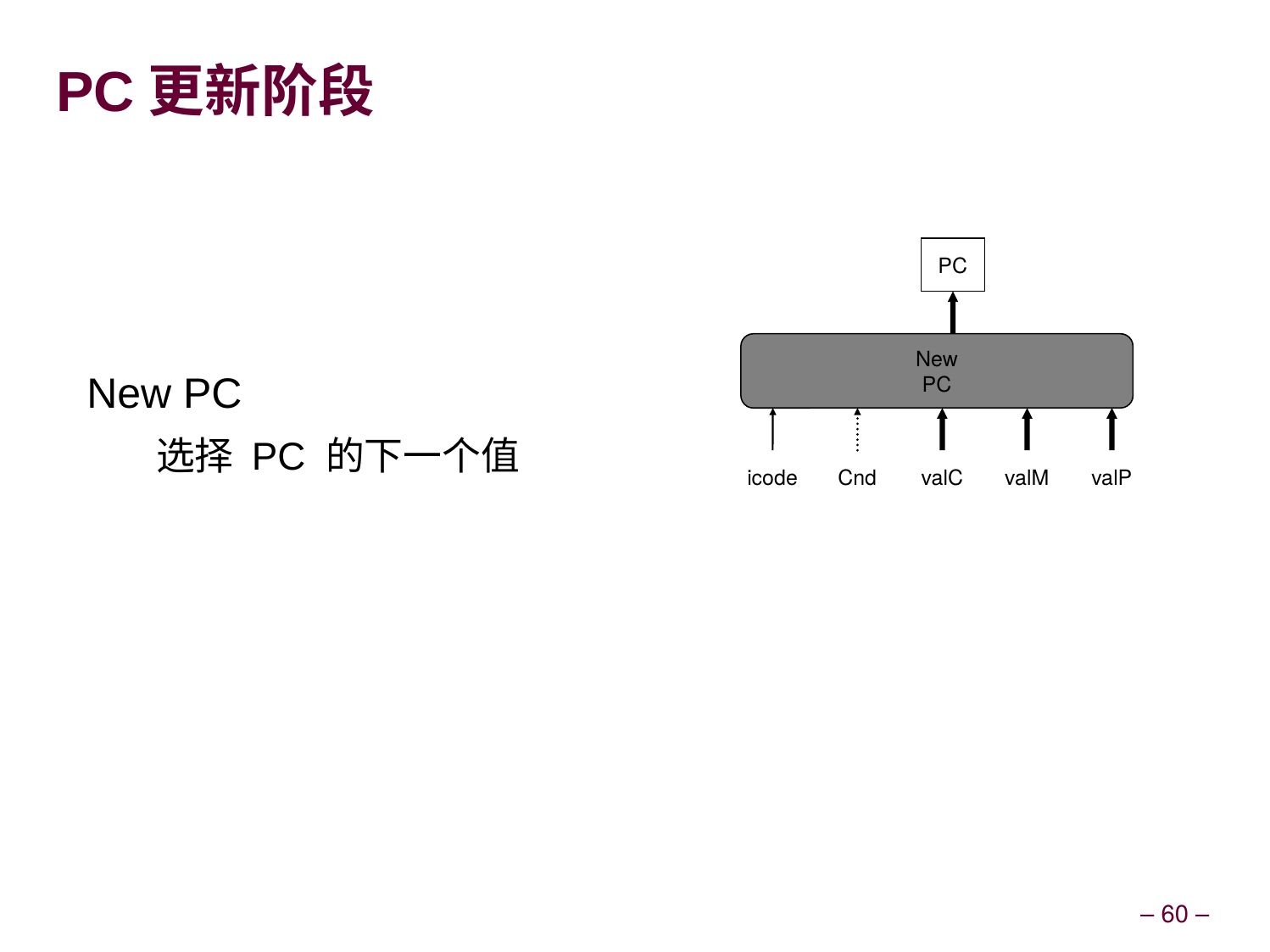

# PC更新阶段
PC

New
PC

icode
Cnd
valC
valM
valP
New PC
选择 PC 的下一个值